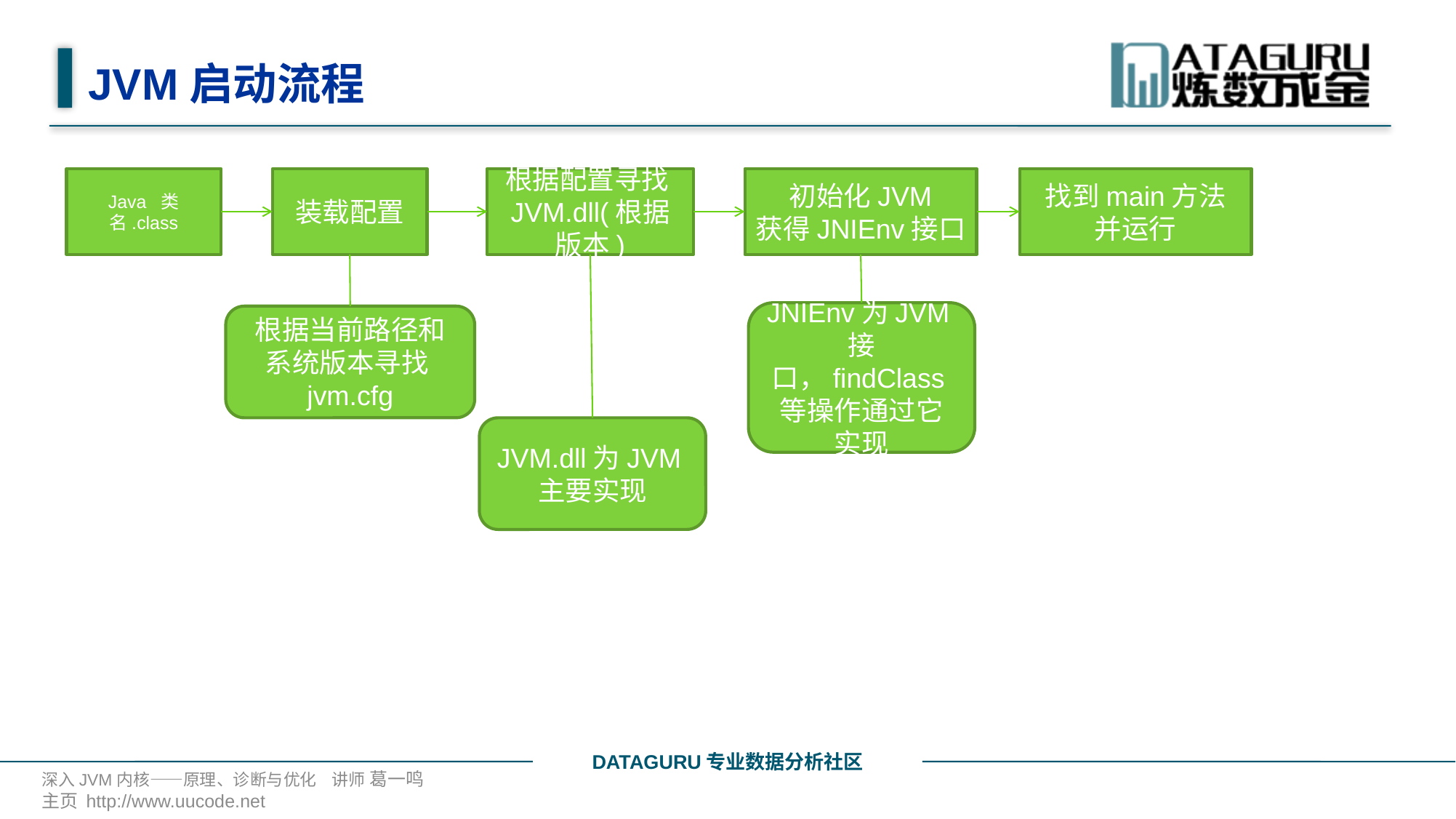

# JVM启动流程
Java  类名.class
装载配置
根据配置寻找JVM.dll(根据版本)
初始化JVM
获得JNIEnv接口
找到main方法
并运行
JNIEnv为JVM接口，findClass等操作通过它实现
根据当前路径和系统版本寻找jvm.cfg
JVM.dll为JVM主要实现